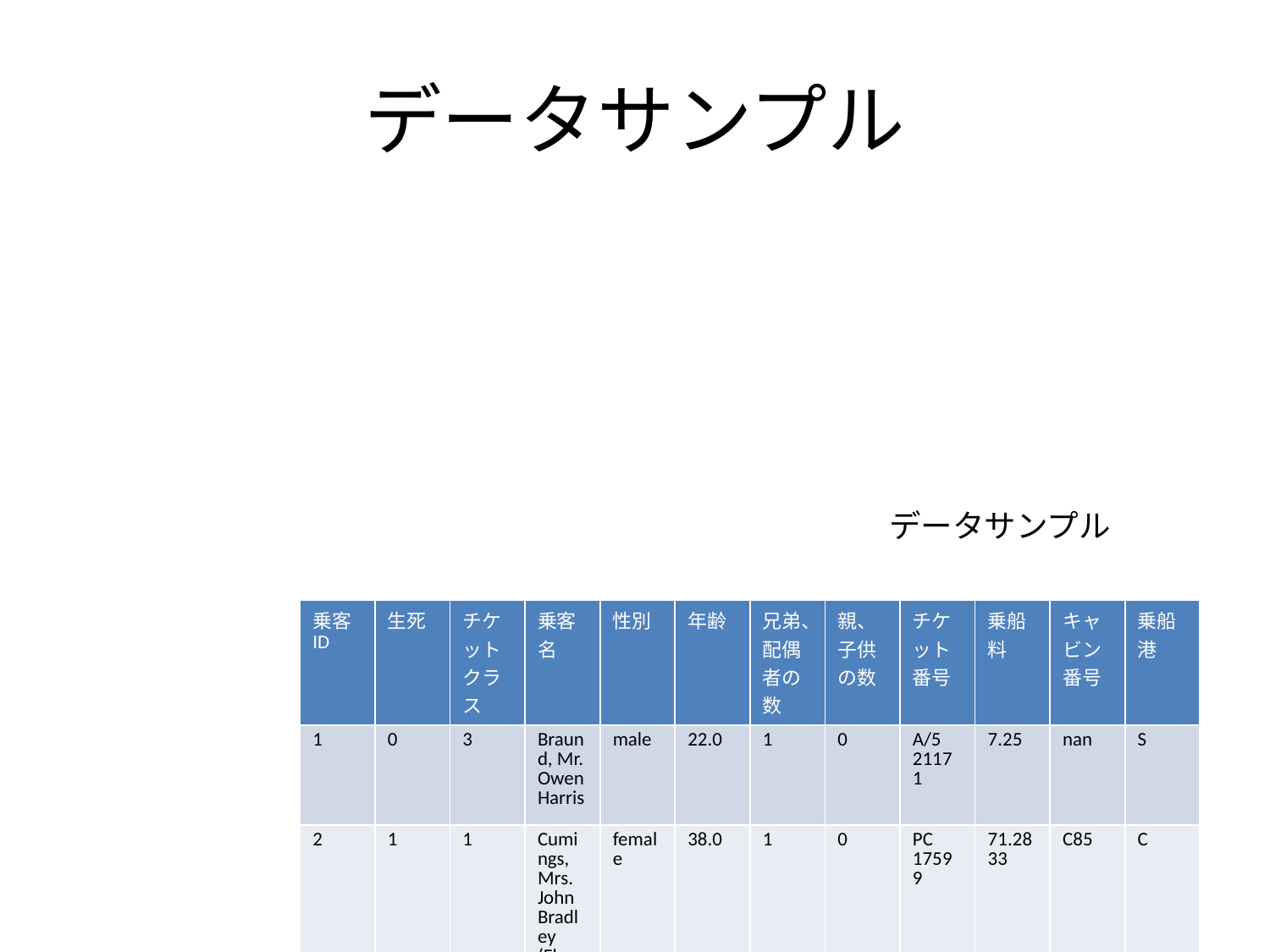

# データサンプル

データサンプル

| 乗客ID | 生死 | チケットクラス | 乗客名 | 性別 | 年齢 | 兄弟、配偶者の数 | 親、子供の数 | チケット番号 | 乗船料 | キャビン番号 | 乗船港 |
| --- | --- | --- | --- | --- | --- | --- | --- | --- | --- | --- | --- |
| 1 | 0 | 3 | Braund, Mr. Owen Harris | male | 22.0 | 1 | 0 | A/5 21171 | 7.25 | nan | S |
| 2 | 1 | 1 | Cumings, Mrs. John Bradley (Florence Briggs Thayer) | female | 38.0 | 1 | 0 | PC 17599 | 71.2833 | C85 | C |
| 3 | 1 | 3 | Heikkinen, Miss. Laina | female | 26.0 | 0 | 0 | STON/O2. 3101282 | 7.925 | nan | S |